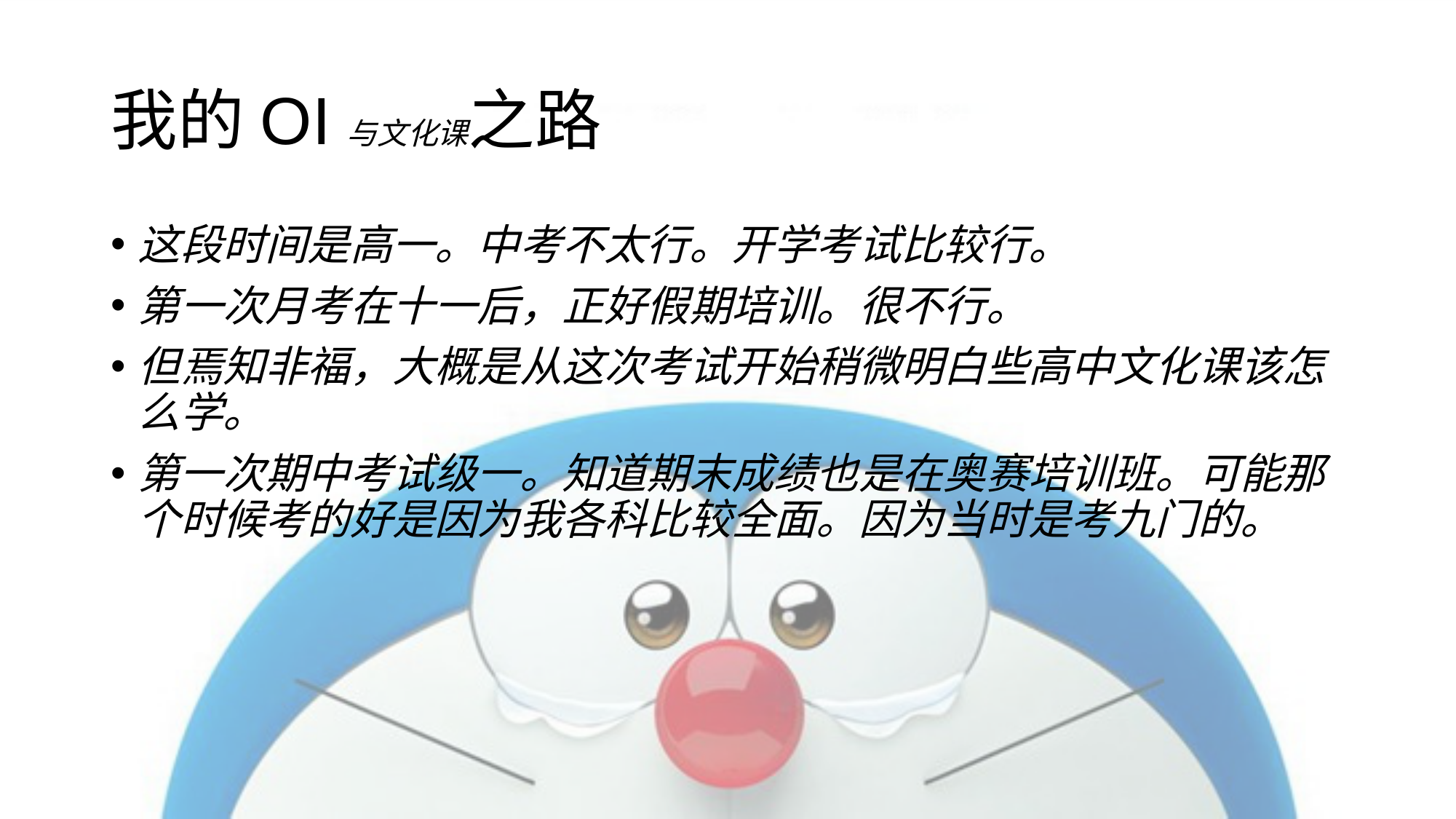

# 我的OI与文化课之路
这段时间是高一。中考不太行。开学考试比较行。
第一次月考在十一后，正好假期培训。很不行。
但焉知非福，大概是从这次考试开始稍微明白些高中文化课该怎么学。
第一次期中考试级一。知道期末成绩也是在奥赛培训班。可能那个时候考的好是因为我各科比较全面。因为当时是考九门的。